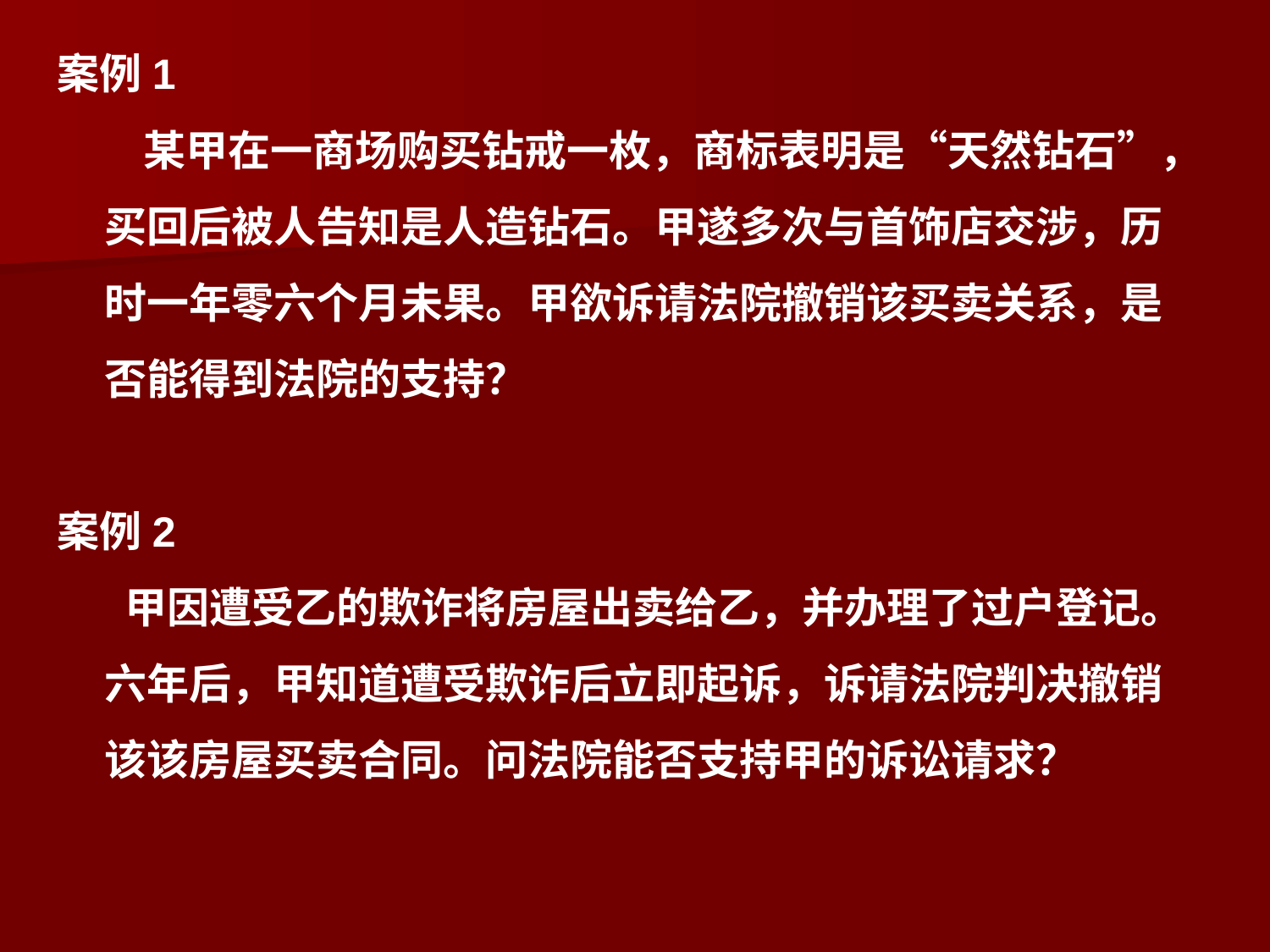

案例1
        某甲在一商场购买钻戒一枚，商标表明是“天然钻石”，买回后被人告知是人造钻石。甲遂多次与首饰店交涉，历时一年零六个月未果。甲欲诉请法院撤销该买卖关系，是否能得到法院的支持？

案例2
      甲因遭受乙的欺诈将房屋出卖给乙，并办理了过户登记。六年后，甲知道遭受欺诈后立即起诉，诉请法院判决撤销该该房屋买卖合同。问法院能否支持甲的诉讼请求？
25